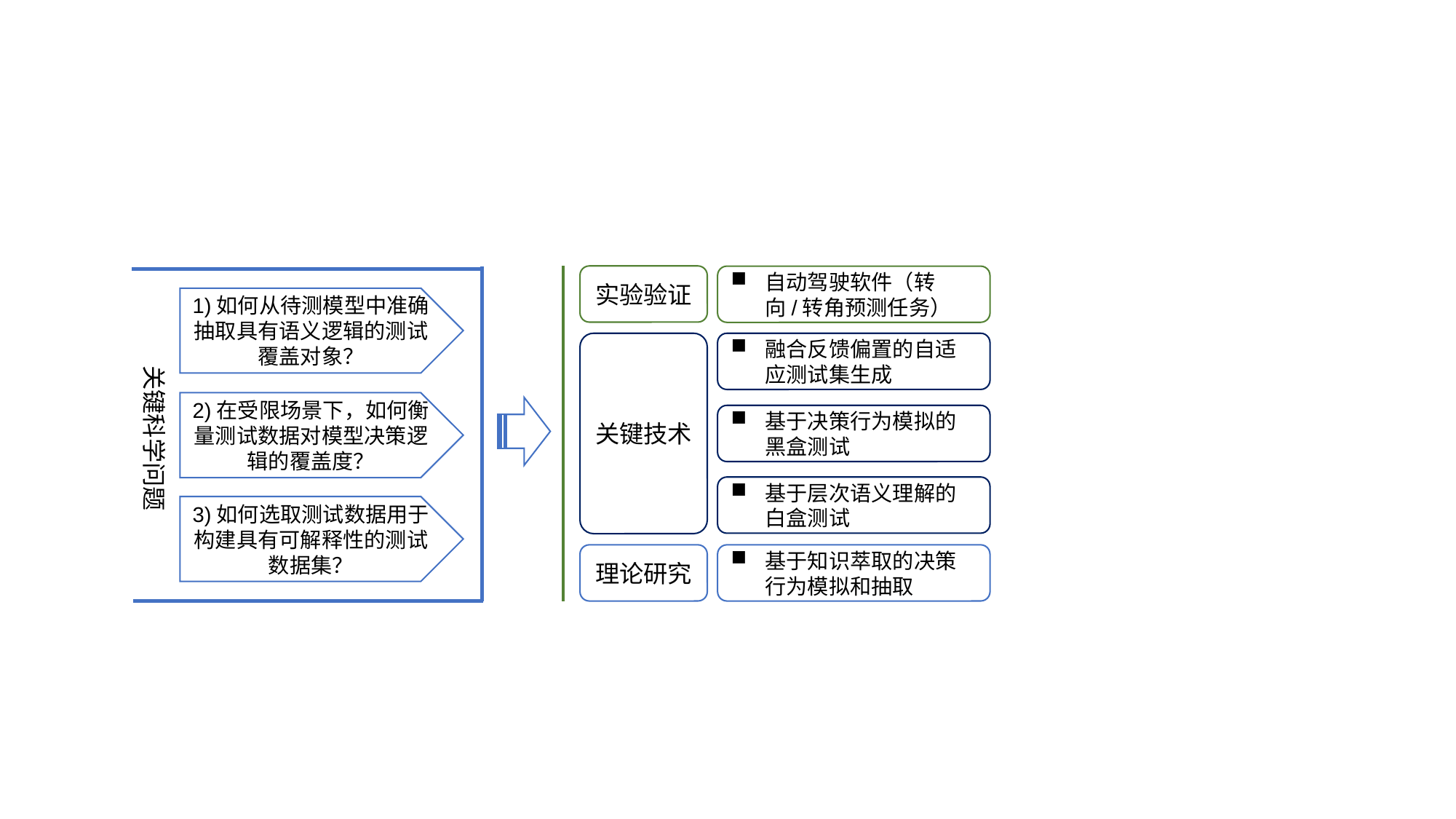

实验验证
自动驾驶软件（转向/转角预测任务）
1)如何从待测模型中准确抽取具有语义逻辑的测试覆盖对象？
关键技术
融合反馈偏置的自适应测试集生成
关键科学问题
2)在受限场景下，如何衡量测试数据对模型决策逻辑的覆盖度？

基于决策行为模拟的黑盒测试
基于层次语义理解的白盒测试
3)如何选取测试数据用于构建具有可解释性的测试数据集？
理论研究
基于知识萃取的决策行为模拟和抽取